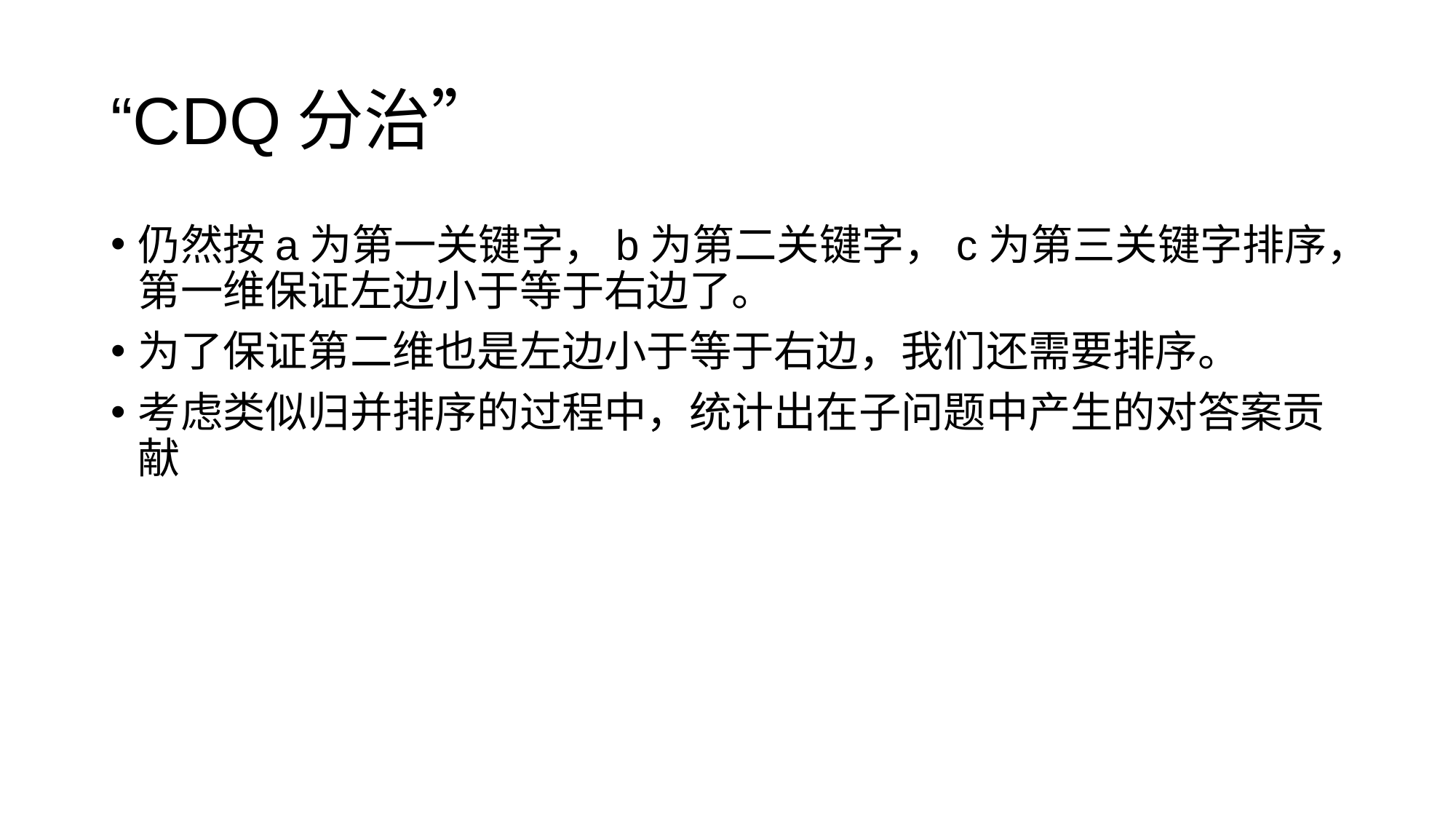

# “CDQ分治”
仍然按a为第一关键字，b为第二关键字，c为第三关键字排序，第一维保证左边小于等于右边了。
为了保证第二维也是左边小于等于右边，我们还需要排序。
考虑类似归并排序的过程中，统计出在子问题中产生的对答案贡献